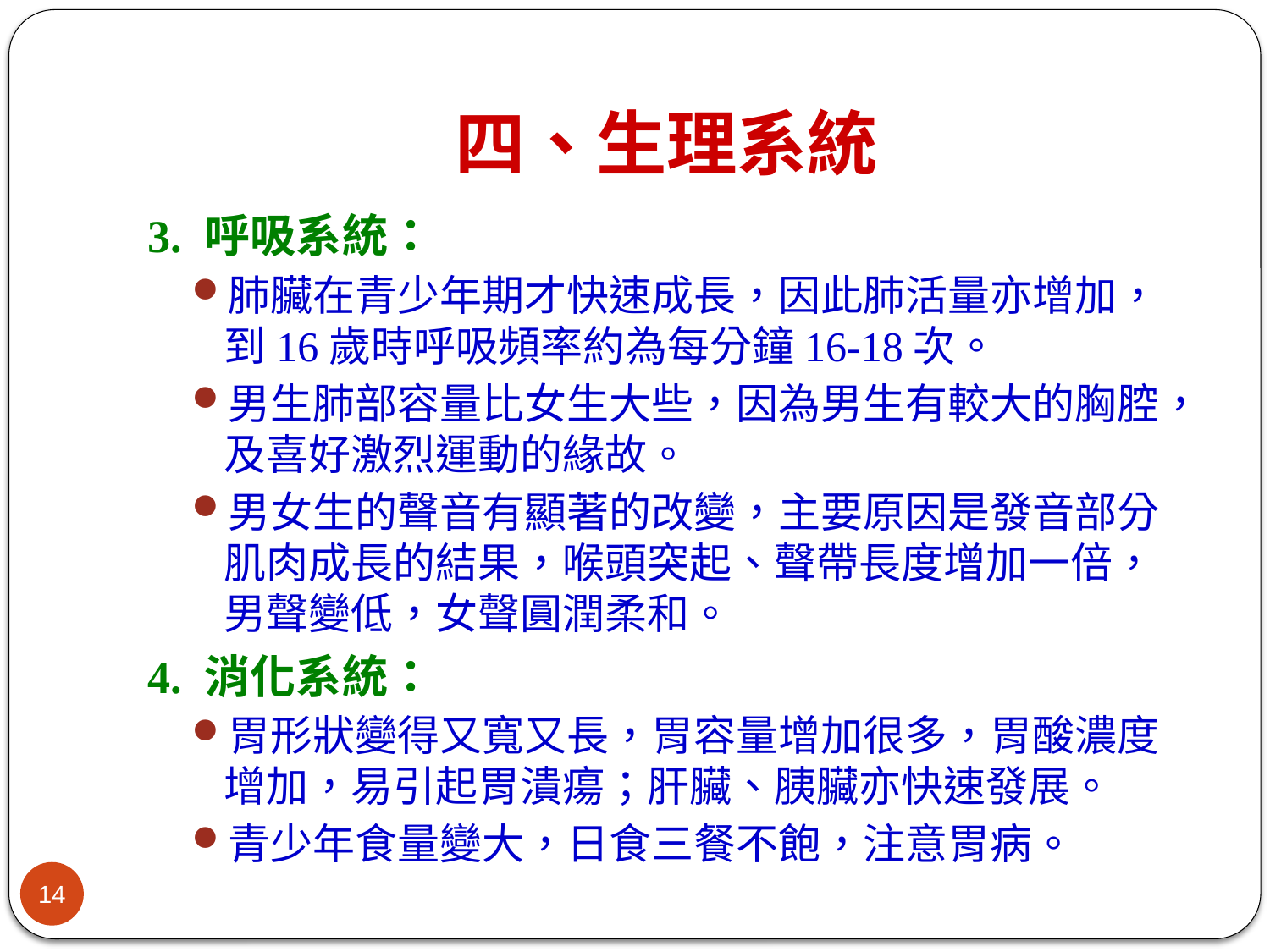

# 四、生理系統
3. 呼吸系統：
肺臟在青少年期才快速成長，因此肺活量亦增加，到16歲時呼吸頻率約為每分鐘16-18次。
男生肺部容量比女生大些，因為男生有較大的胸腔，及喜好激烈運動的緣故。
男女生的聲音有顯著的改變，主要原因是發音部分肌肉成長的結果，喉頭突起、聲帶長度增加一倍，男聲變低，女聲圓潤柔和。
4. 消化系統：
胃形狀變得又寬又長，胃容量增加很多，胃酸濃度增加，易引起胃潰瘍；肝臟、胰臟亦快速發展。
青少年食量變大，日食三餐不飽，注意胃病。
14